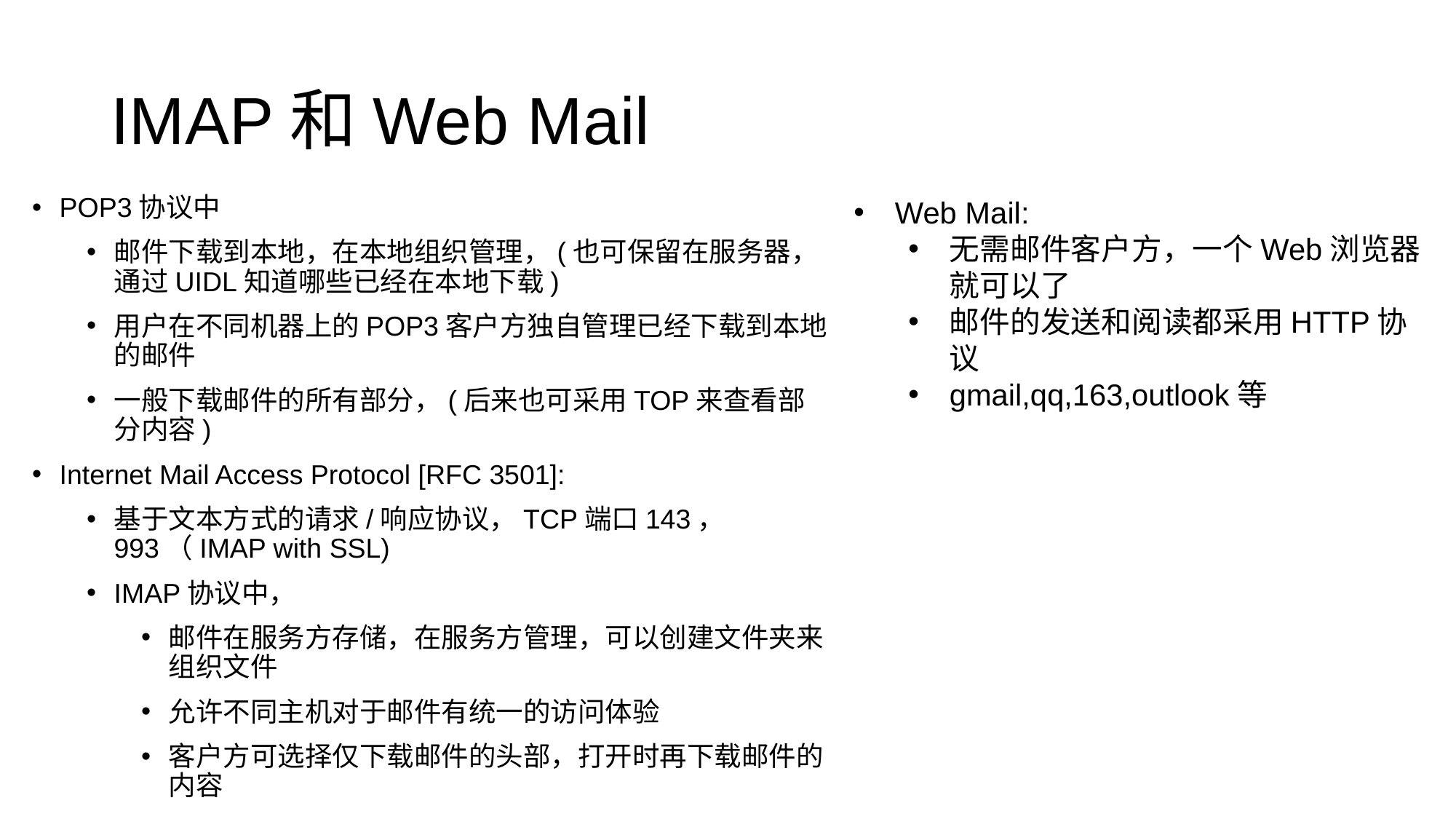

# IMAP和Web Mail
POP3协议中
邮件下载到本地，在本地组织管理，(也可保留在服务器，通过UIDL知道哪些已经在本地下载)
用户在不同机器上的POP3客户方独自管理已经下载到本地的邮件
一般下载邮件的所有部分，(后来也可采用TOP来查看部分内容)
Internet Mail Access Protocol [RFC 3501]:
基于文本方式的请求/响应协议，TCP端口143， 993（IMAP with SSL)
IMAP协议中，
邮件在服务方存储，在服务方管理，可以创建文件夹来组织文件
允许不同主机对于邮件有统一的访问体验
客户方可选择仅下载邮件的头部，打开时再下载邮件的内容

Web Mail:
无需邮件客户方，一个Web浏览器就可以了
邮件的发送和阅读都采用HTTP协议
gmail,qq,163,outlook等